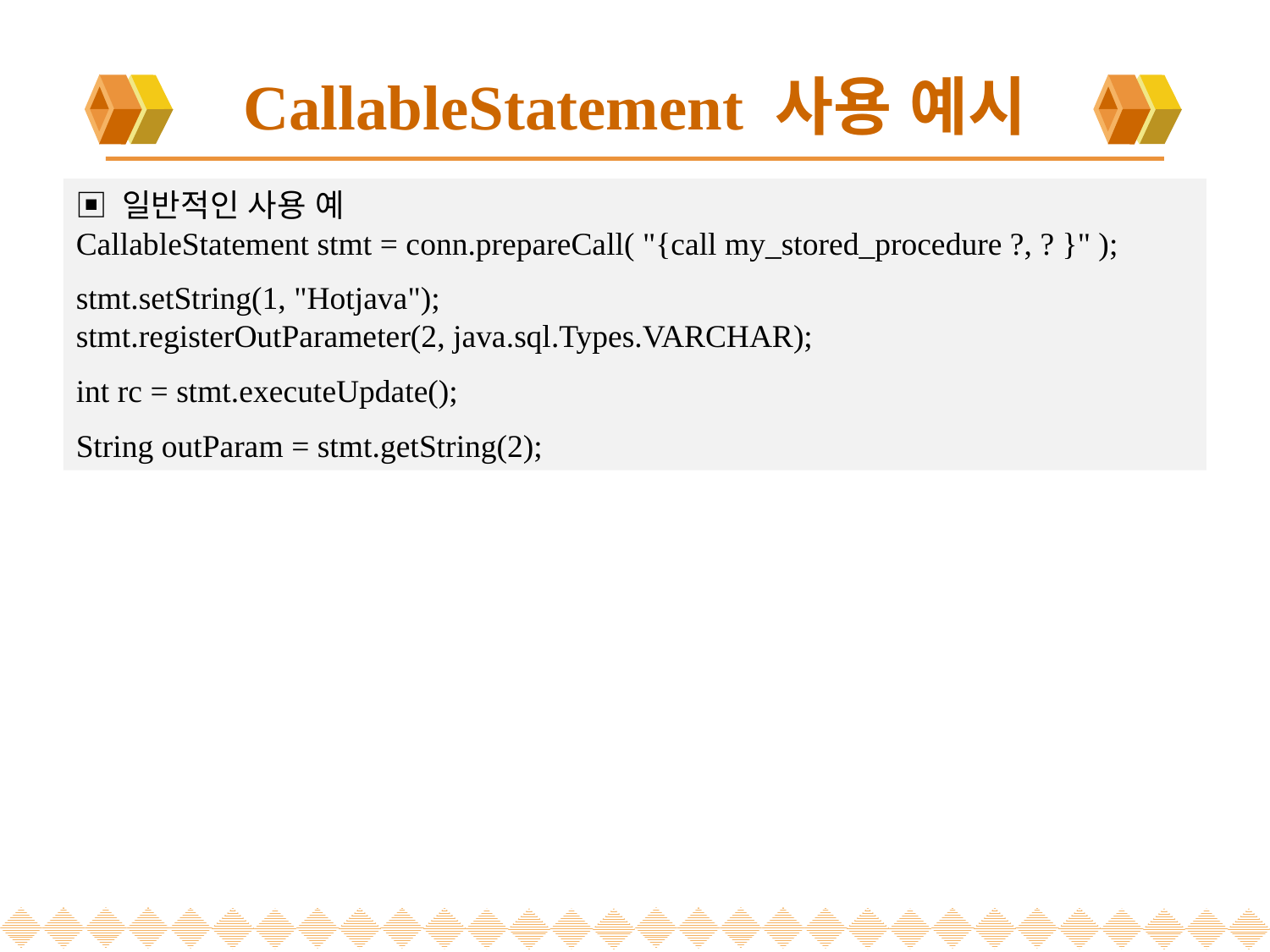

# CallableStatement 사용 예시
▣ 일반적인 사용 예
CallableStatement stmt = conn.prepareCall( "{call my_stored_procedure ?, ? }" );

stmt.setString(1, "Hotjava");
stmt.registerOutParameter(2, java.sql.Types.VARCHAR);

int rc = stmt.executeUpdate();

String outParam = stmt.getString(2);